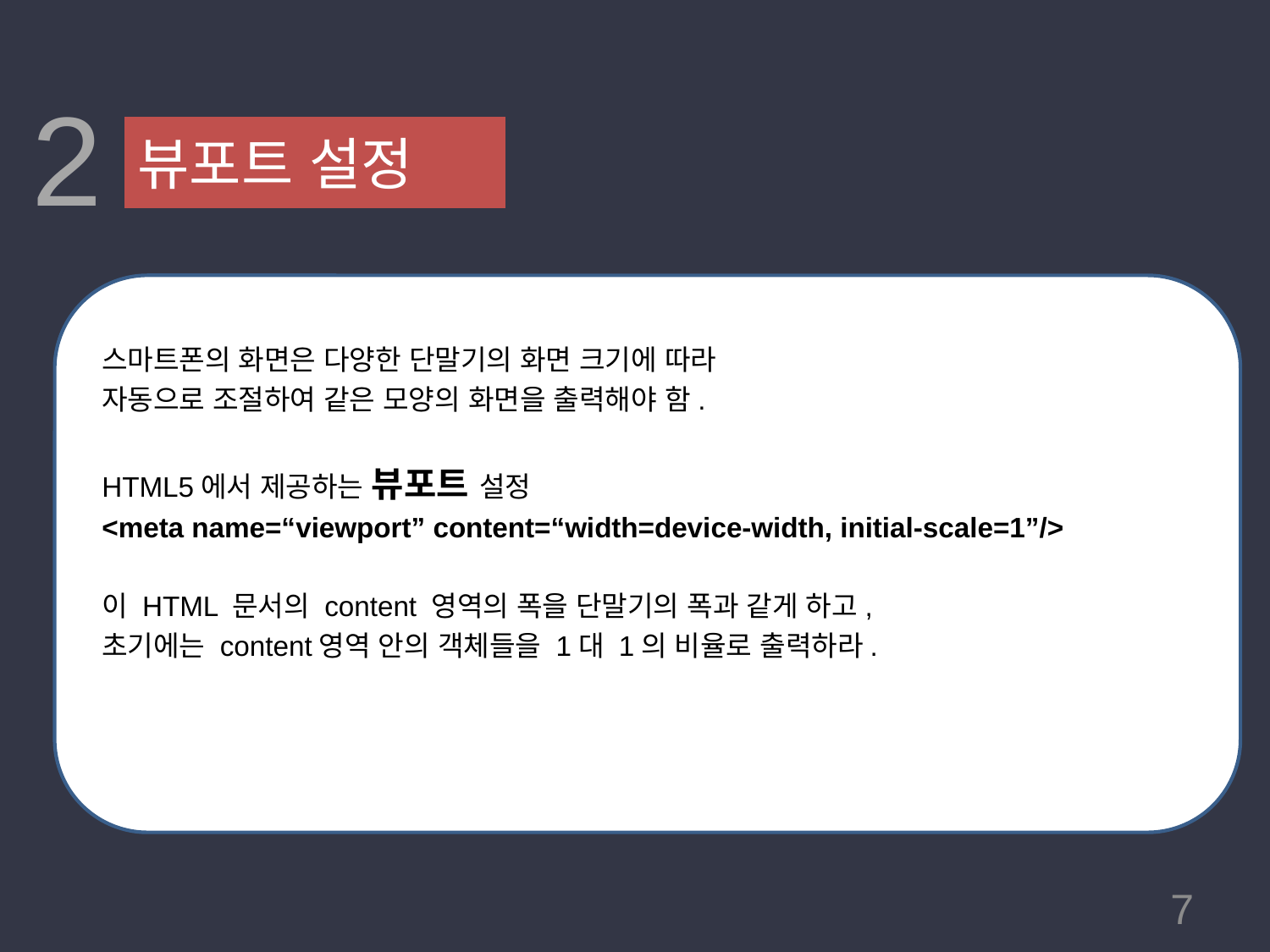

2
# 뷰포트 설정

스마트폰의 화면은 다양한 단말기의 화면 크기에 따라
자동으로 조절하여 같은 모양의 화면을 출력해야 함.

HTML5에서 제공하는 뷰포트 설정
<meta name=“viewport” content=“width=device-width, initial-scale=1”/>

이 HTML 문서의 content 영역의 폭을 단말기의 폭과 같게 하고,
초기에는 content영역 안의 객체들을 1대 1의 비율로 출력하라.

7